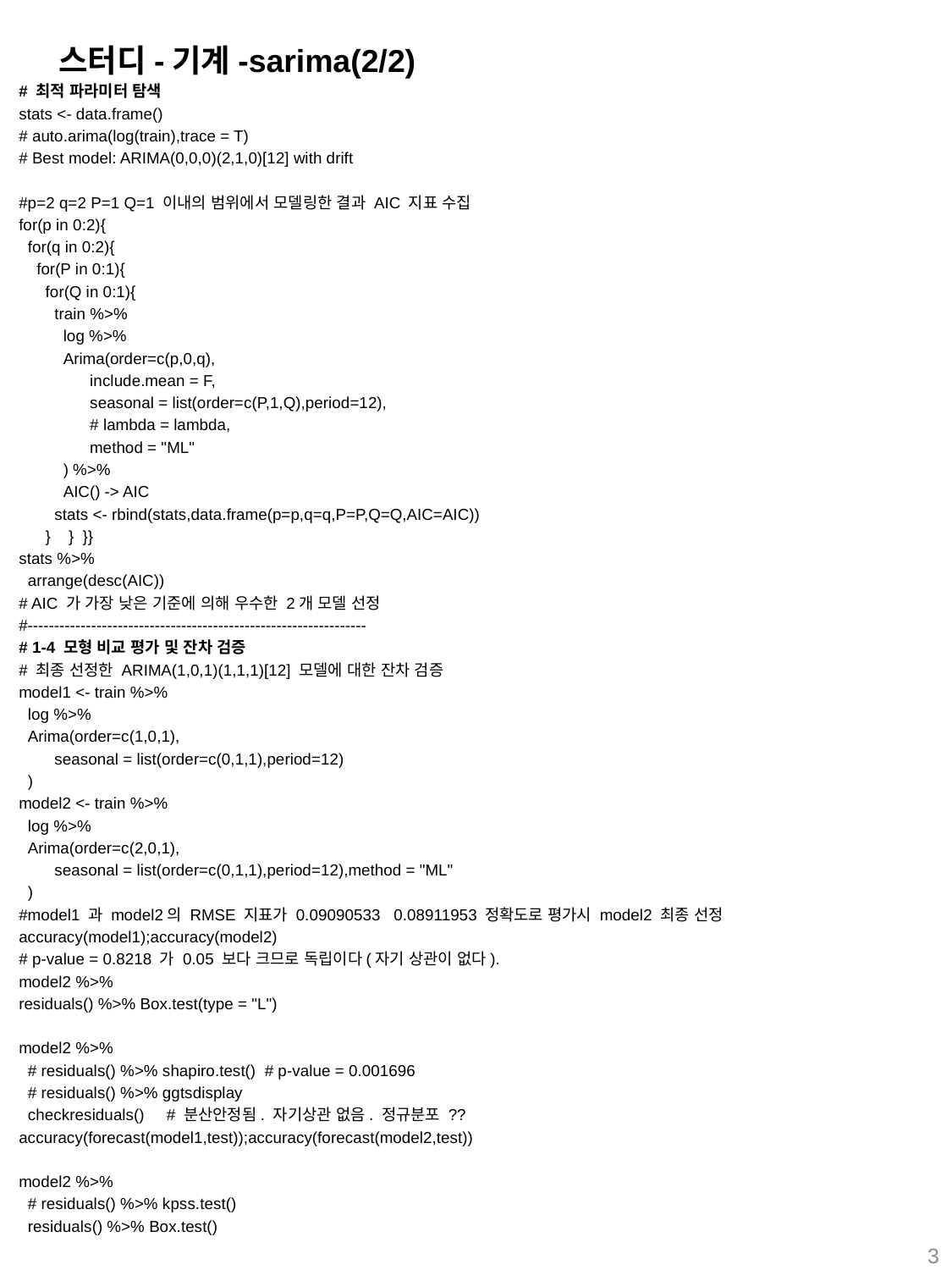

# 스터디-기계-sarima(2/2)
# 최적 파라미터 탐색
stats <- data.frame()
# auto.arima(log(train),trace = T)
# Best model: ARIMA(0,0,0)(2,1,0)[12] with drift

#p=2 q=2 P=1 Q=1 이내의 범위에서 모델링한 결과 AIC 지표 수집
for(p in 0:2){
  for(q in 0:2){
    for(P in 0:1){
      for(Q in 0:1){
        train %>%
          log %>%
          Arima(order=c(p,0,q),
                include.mean = F,
                seasonal = list(order=c(P,1,Q),period=12),
                # lambda = lambda,
                method = "ML"
          ) %>%
          AIC() -> AIC
        stats <- rbind(stats,data.frame(p=p,q=q,P=P,Q=Q,AIC=AIC))
      }    }  }}
stats %>%
  arrange(desc(AIC))
# AIC 가 가장 낮은 기준에 의해 우수한 2개 모델 선정
#----------------------------------------------------------------
# 1-4 모형 비교 평가 및 잔차 검증
# 최종 선정한 ARIMA(1,0,1)(1,1,1)[12] 모델에 대한 잔차 검증
model1 <- train %>%
  log %>%
  Arima(order=c(1,0,1),
        seasonal = list(order=c(0,1,1),period=12)
  )
model2 <- train %>%
  log %>%
  Arima(order=c(2,0,1),
        seasonal = list(order=c(0,1,1),period=12),method = "ML"
  )
#model1 과 model2의 RMSE 지표가 0.09090533   0.08911953 정확도로 평가시 model2 최종 선정
accuracy(model1);accuracy(model2)
# p-value = 0.8218 가 0.05 보다 크므로 독립이다(자기 상관이 없다).
model2 %>%
residuals() %>% Box.test(type = "L")

model2 %>%
  # residuals() %>% shapiro.test()  # p-value = 0.001696
  # residuals() %>% ggtsdisplay
  checkresiduals()     # 분산안정됨. 자기상관 없음. 정규분포 ??
accuracy(forecast(model1,test));accuracy(forecast(model2,test))

model2 %>%
  # residuals() %>% kpss.test()
  residuals() %>% Box.test()
3